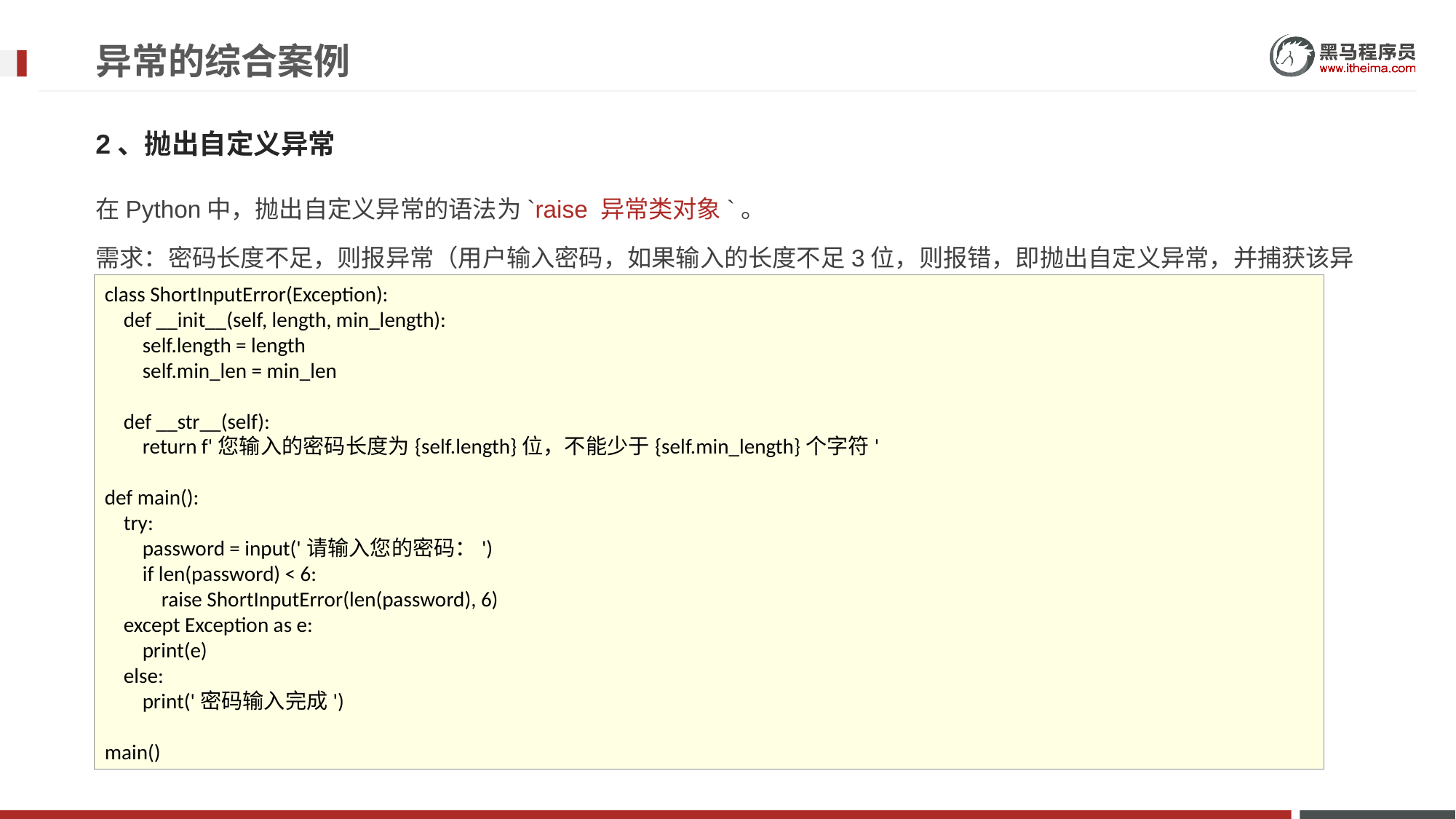

# 异常的综合案例
2、抛出自定义异常
在Python中，抛出自定义异常的语法为`raise 异常类对象`。
需求：密码长度不足，则报异常（用户输入密码，如果输入的长度不足3位，则报错，即抛出自定义异常，并捕获该异常）。
class ShortInputError(Exception):
    def __init__(self, length, min_length):
        self.length = length
        self.min_len = min_len
    def __str__(self):
        return f'您输入的密码长度为{self.length}位，不能少于{self.min_length}个字符'
def main():
    try:
        password = input('请输入您的密码：')
        if len(password) < 6:
            raise ShortInputError(len(password), 6)
    except Exception as e:
        print(e)
    else:
        print('密码输入完成')
main()